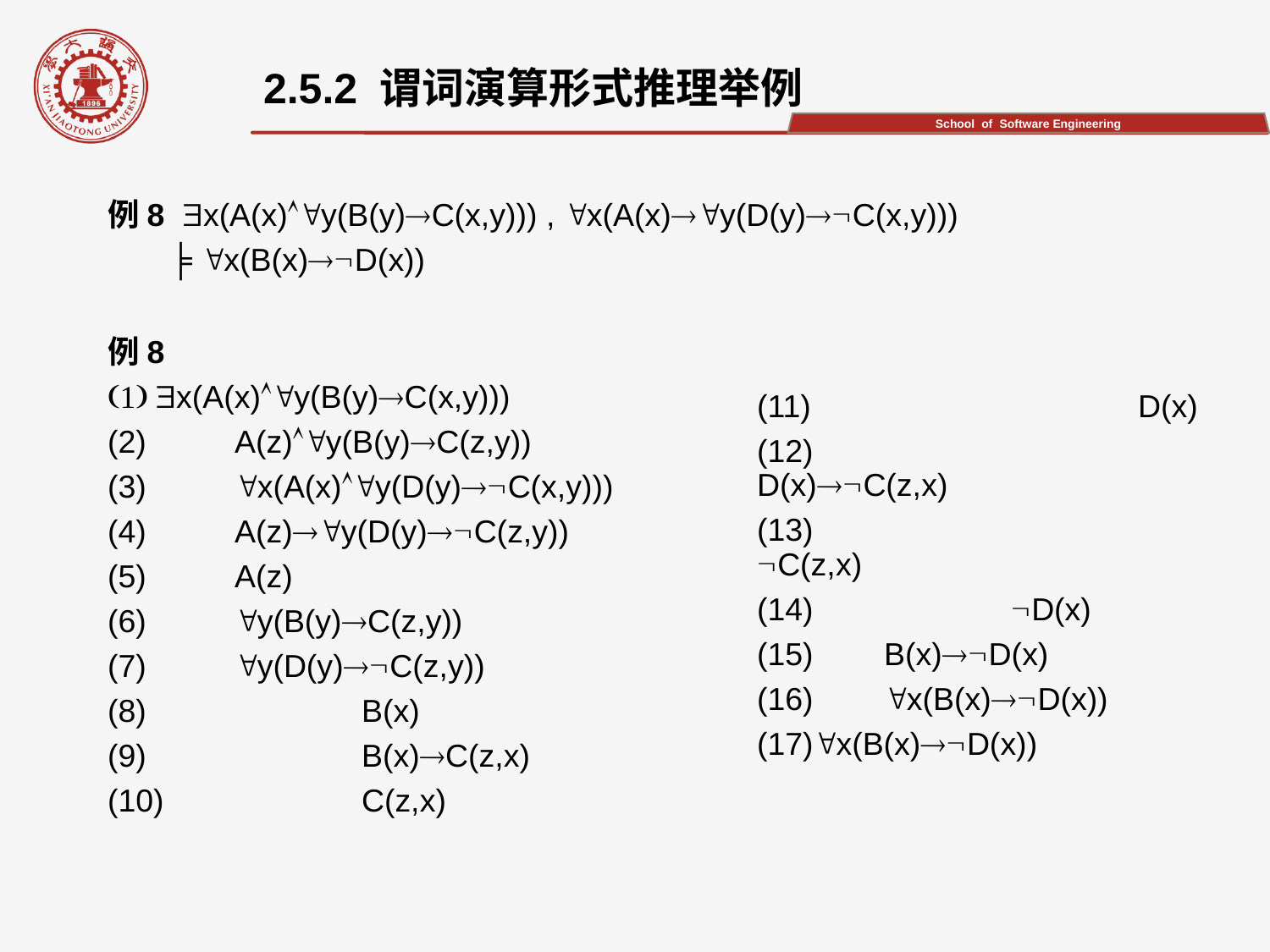

2.5.2 谓词演算形式推理举例

例8  ∃x(A(x)∧∀y(B(y)→C(x,y))) , ∀x(A(x)→∀y(D(y)→¬C(x,y)))
       ╞ ∀x(B(x)→¬D(x))

例8
∃x(A(x)∧∀y(B(y)→C(x,y)))
(2) 	A(z)∧∀y(B(y)→C(z,y))
(3) 	∀x(A(x)∧∀y(D(y)→¬C(x,y)))
(4)	A(z)→∀y(D(y)→¬C(z,y))
(5)	A(z)
(6)	∀y(B(y)→C(z,y))
(7)	∀y(D(y)→¬C(z,y))
(8)		B(x)
(9)	 	B(x)→C(z,x)
(10) 		C(z,x)

(11) 			D(x)
(12)			D(x)→¬C(z,x)
(13) 			¬C(z,x)
(14)		¬D(x)
(15)	B(x)→¬D(x)
(16)	∀x(B(x)→¬D(x))
(17)∀x(B(x)→¬D(x))